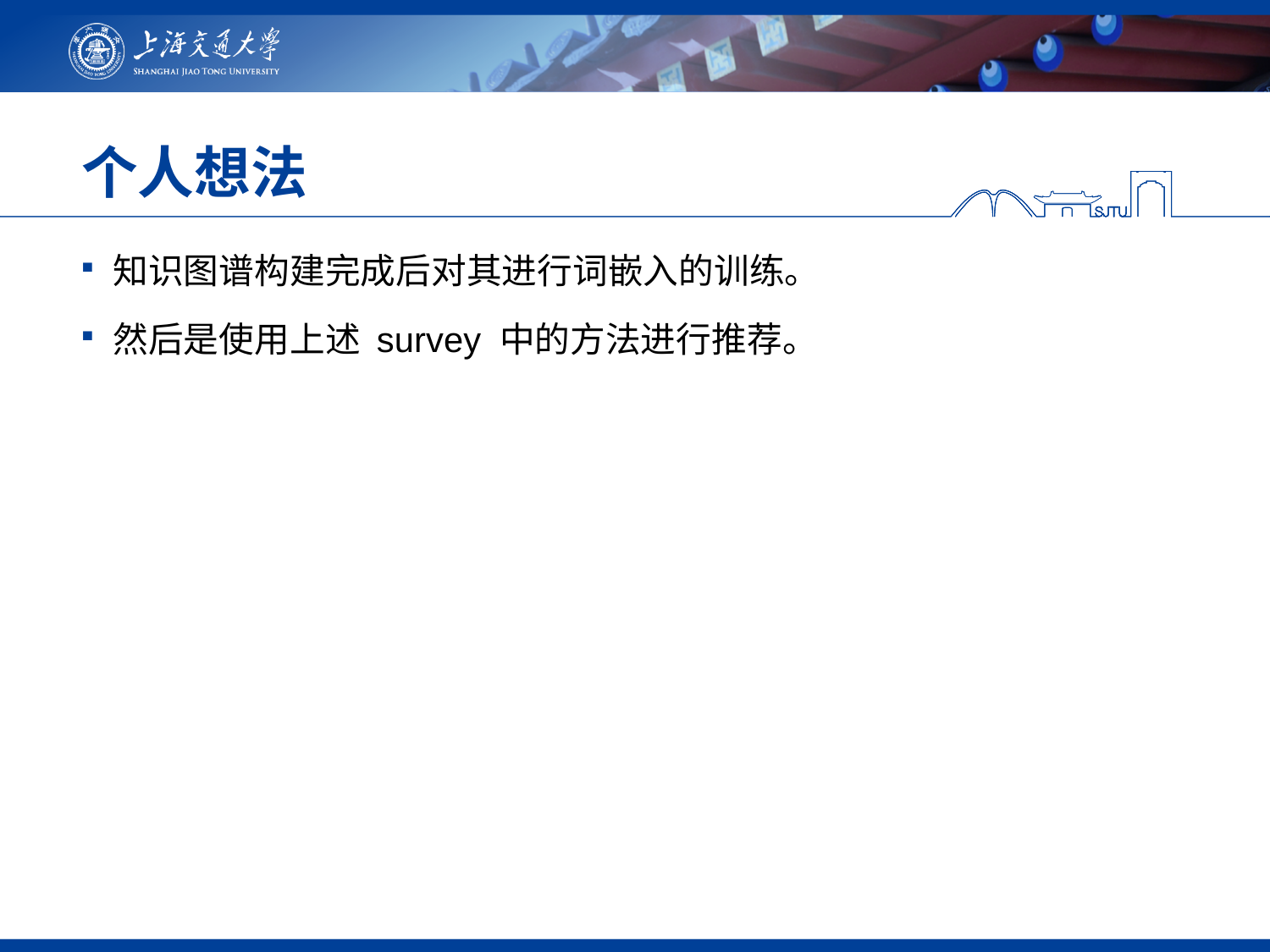

# 个人想法
知识图谱构建完成后对其进行词嵌入的训练。
然后是使用上述 survey 中的方法进行推荐。